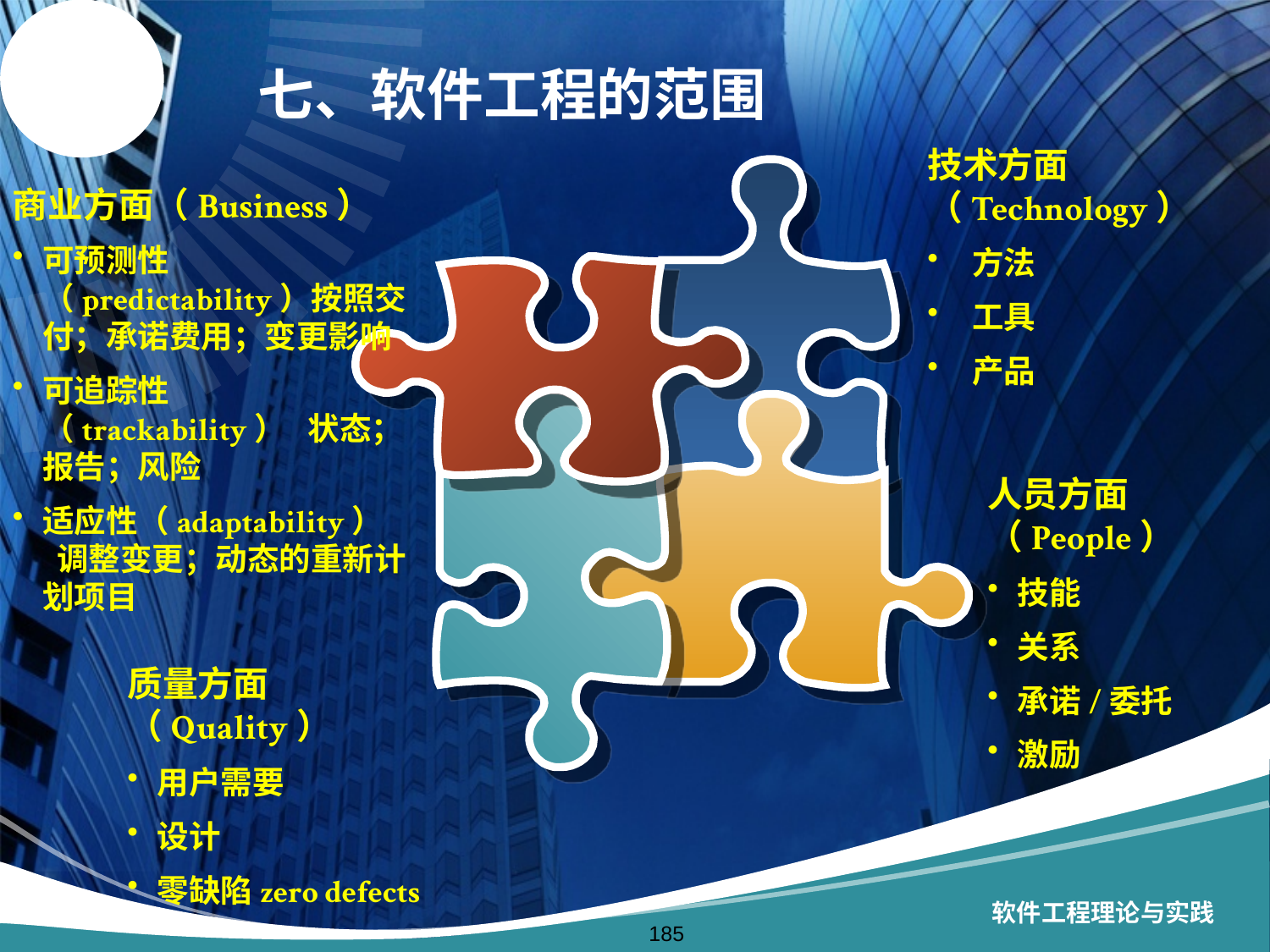

# 七、软件工程的范围
技术方面                  （Technology）
 方法
 工具
 产品

商业方面（Business）
可预测性（predictability）按照交付；承诺费用；变更影响
可追踪性（trackability）   状态；报告；风险
适应性（adaptability）      调整变更；动态的重新计划项目

人员方面          （People）
技能
关系
承诺/委托
激励
质量方面（Quality）
用户需要
设计
零缺陷zero defects
软件工程理论与实践
185